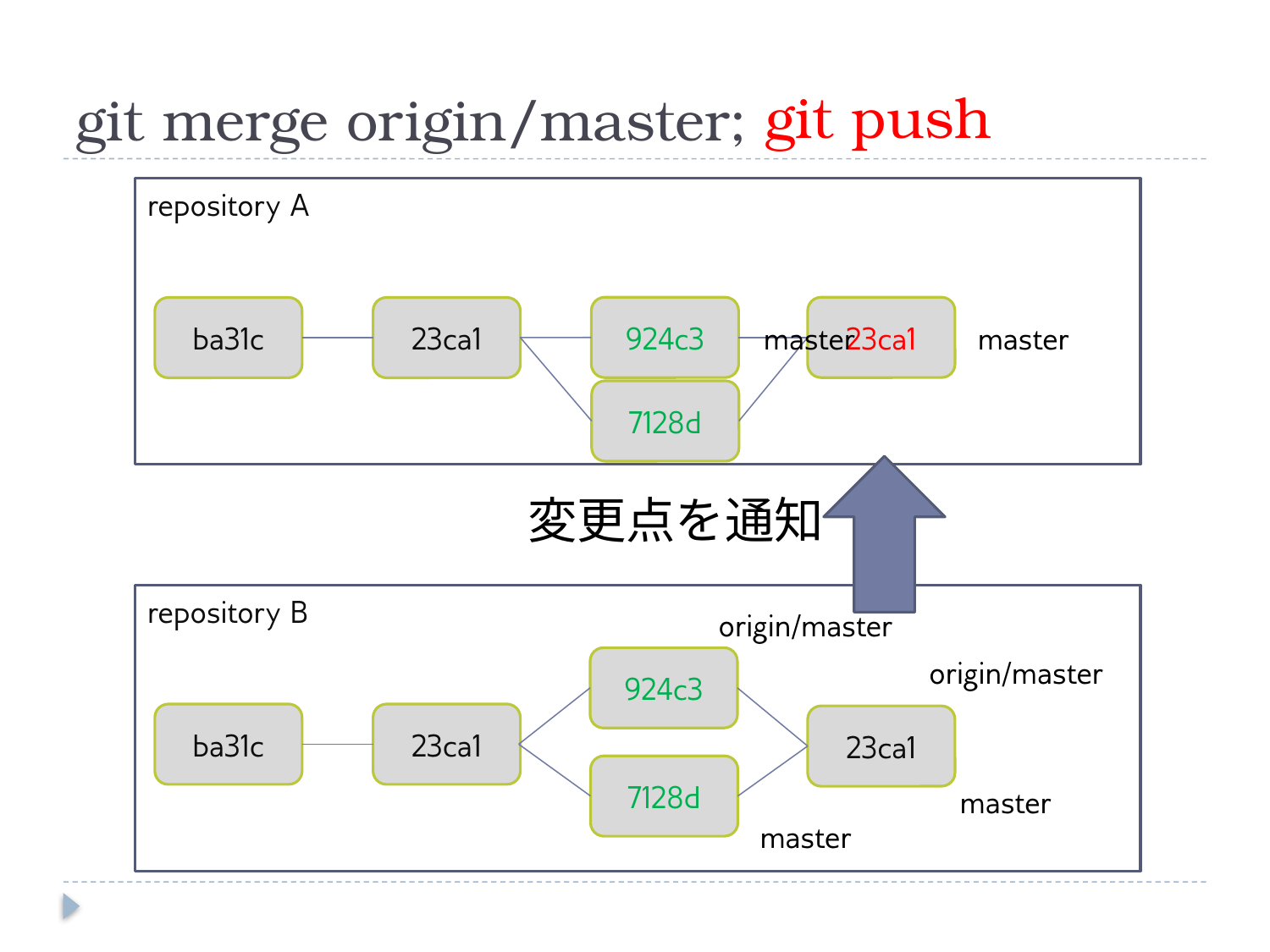

# git merge origin/master;
git push
repository A
924c3
23ca1
ba31c
23ca1
master
master
7128d

変更点を通知
repository B
origin/master
origin/master
924c3
ba31c
23ca1
23ca1
7128d
master
master